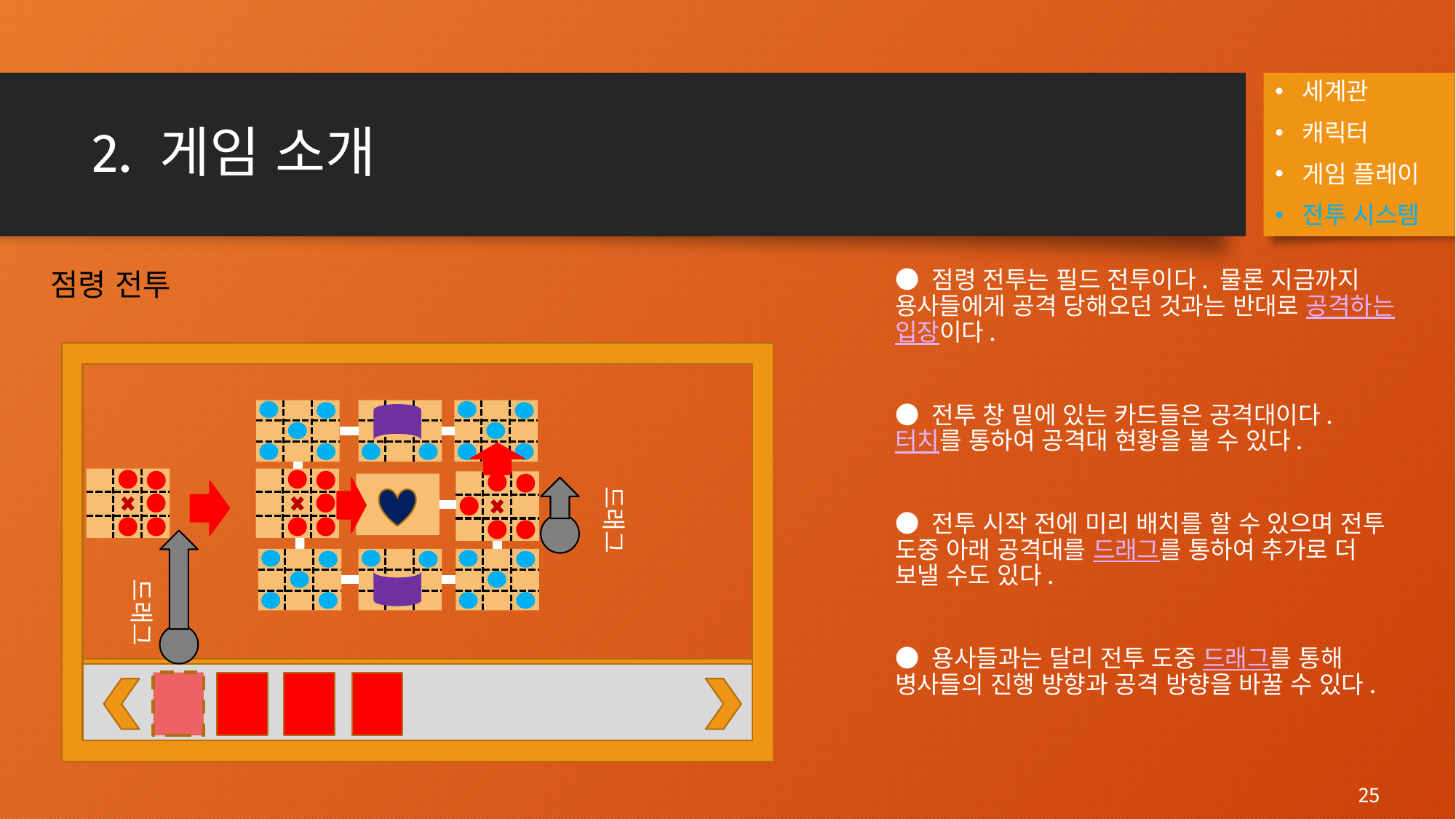

세계관
캐릭터
게임 플레이
전투 시스템
# 2. 게임 소개
● 점령 전투는 필드 전투이다. 물론 지금까지 용사들에게 공격 당해오던 것과는 반대로 공격하는 입장이다.

● 전투 창 밑에 있는 카드들은 공격대이다. 터치를 통하여 공격대 현황을 볼 수 있다.

● 전투 시작 전에 미리 배치를 할 수 있으며 전투 도중 아래 공격대를 드래그를 통하여 추가로 더 보낼 수도 있다.

● 용사들과는 달리 전투 도중 드래그를 통해 병사들의 진행 방향과 공격 방향을 바꿀 수 있다.
점령 전투

드래그

드래그

25